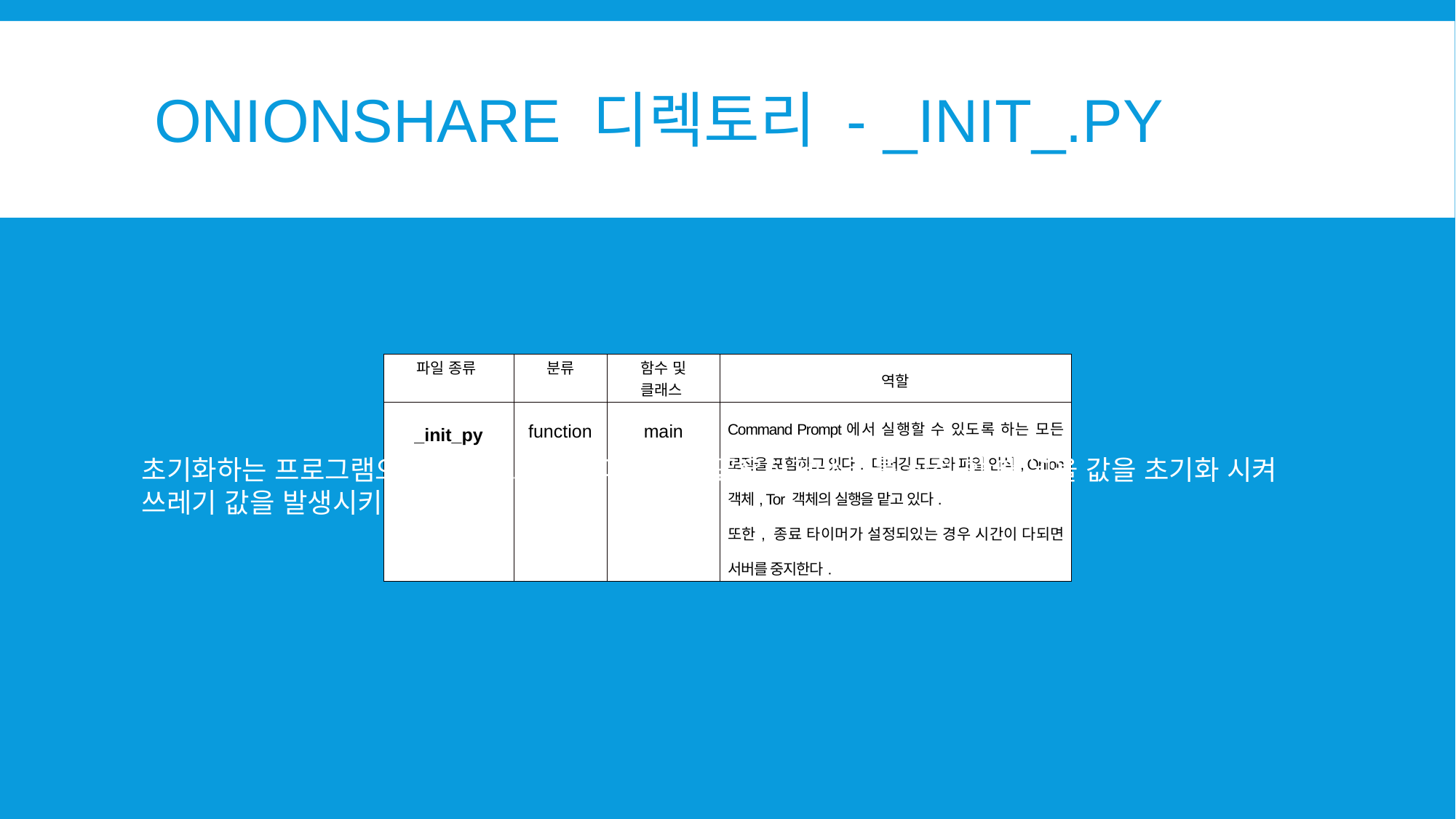

# Onionshare 디렉토리 - _init_.py
| 파일 종류 | 분류 | 함수 및 클래스 | 역할 |
| --- | --- | --- | --- |
| \_init\_py | function | main | Command Prompt에서 실행할 수 있도록 하는 모든 로직을 포함하고 있다. 디버깅 모드와 파일 인식, Onion 객체, Tor 객체의 실행을 맡고 있다. 또한, 종료 타이머가 설정되있는 경우 시간이 다되면 서버를 중지한다. |
초기화하는 프로그램으로 값을 초기화 하여 파일을 공유하거나 키를 설정 할 때 넣을 값을 초기화 시켜
쓰레기 값을 발생시키지 않게 한다.